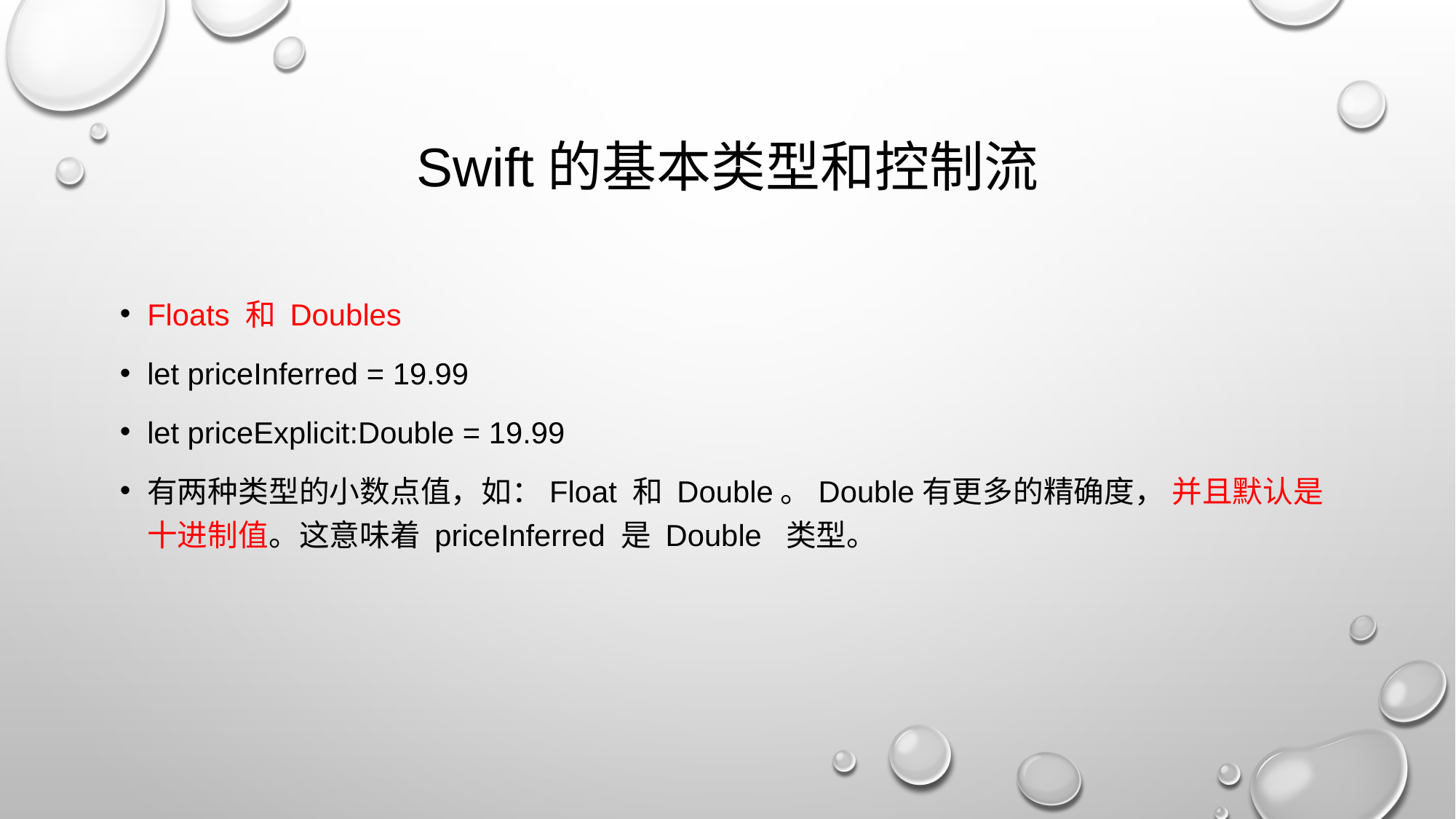

# Swift的基本类型和控制流
Floats 和 Doubles
let priceInferred = 19.99
let priceExplicit:Double = 19.99
有两种类型的小数点值，如：Float 和 Double。Double有更多的精确度， 并且默认是十进制值。这意味着 priceInferred 是 Double  类型。